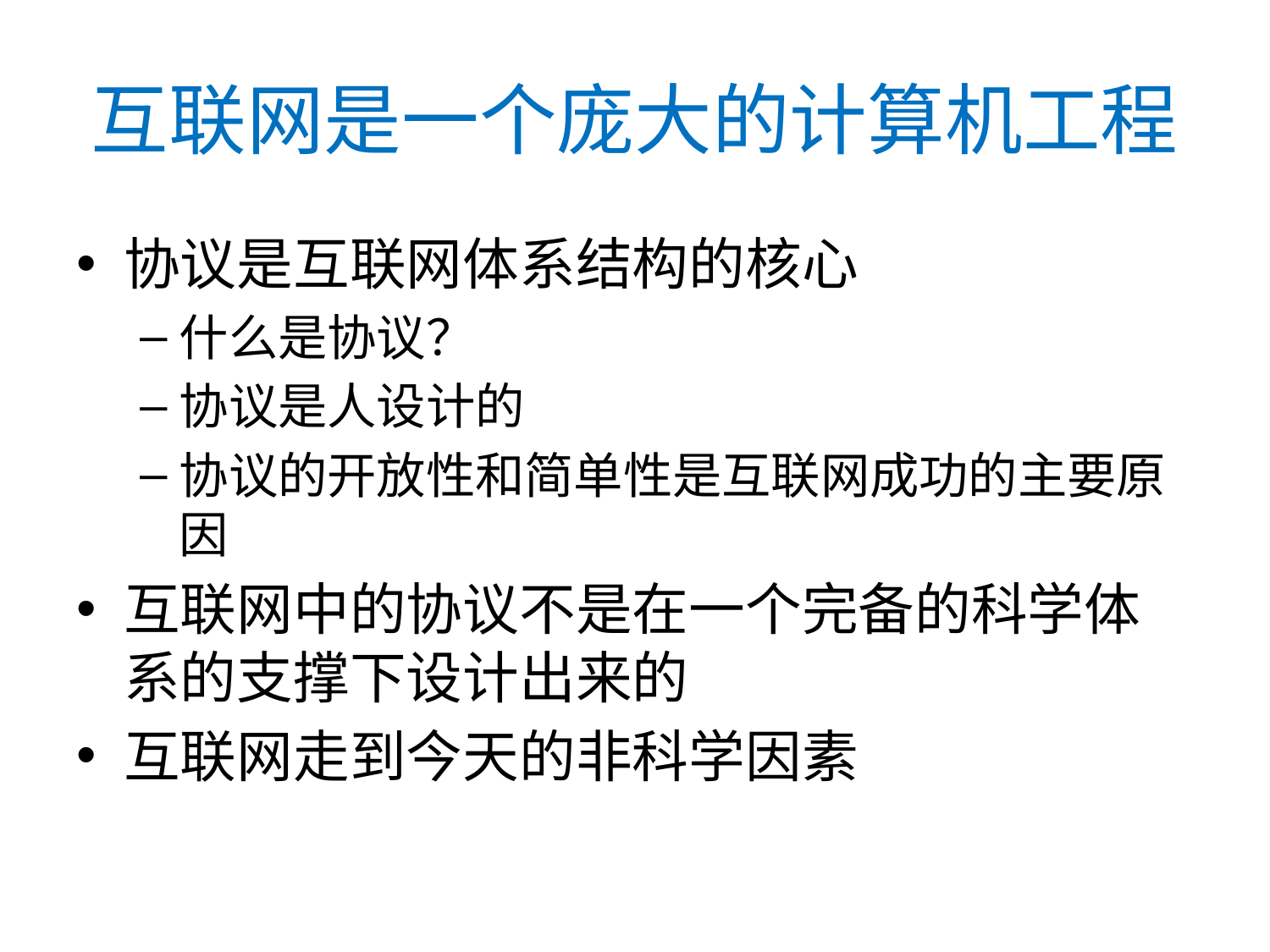

# 互联网是一个庞大的计算机工程
协议是互联网体系结构的核心
什么是协议？
协议是人设计的
协议的开放性和简单性是互联网成功的主要原因
互联网中的协议不是在一个完备的科学体系的支撑下设计出来的
互联网走到今天的非科学因素